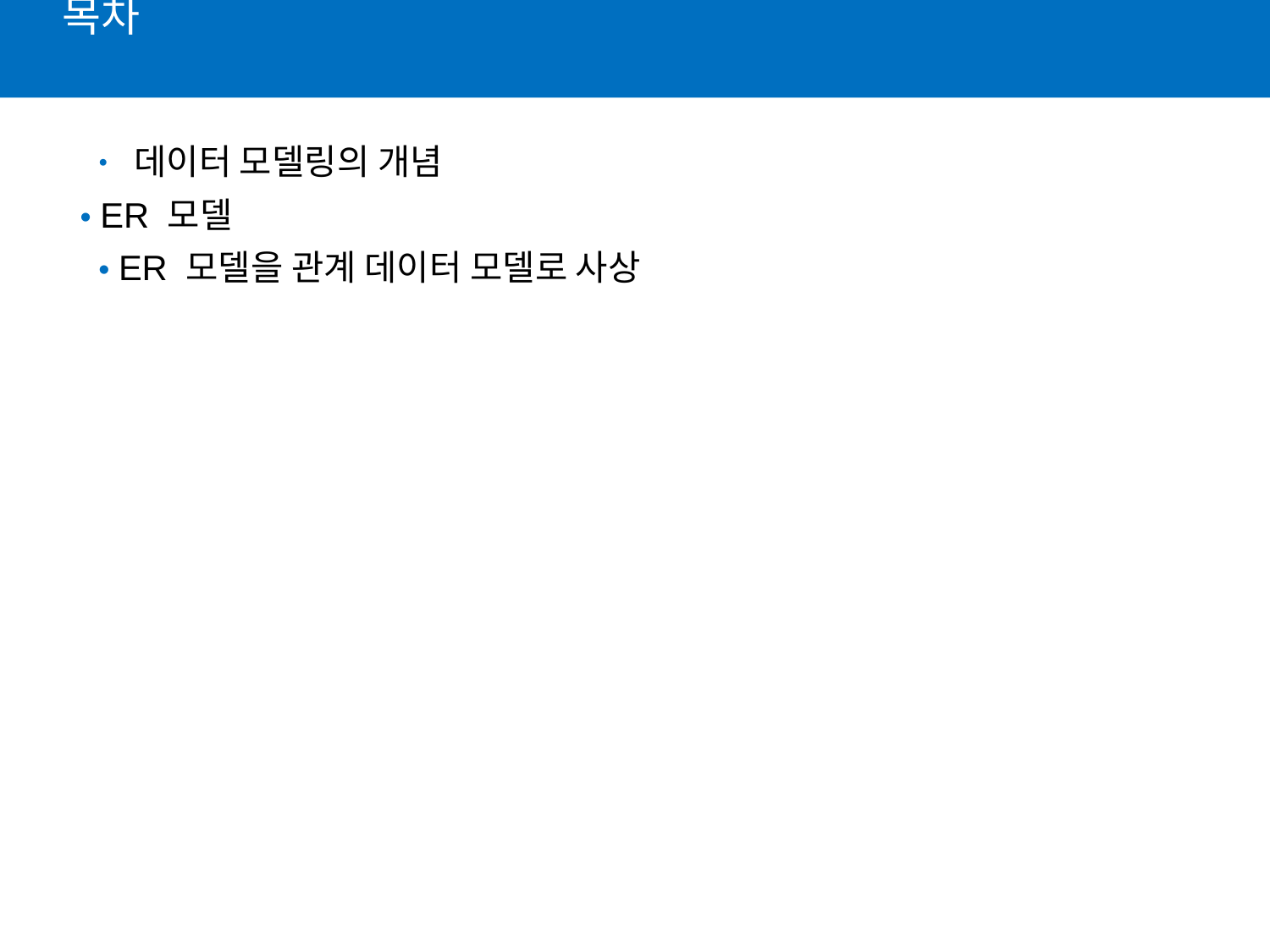

목차
• 데이터 모델링의 개념
• ER 모델
• ER 모델을 관계 데이터 모델로 사상